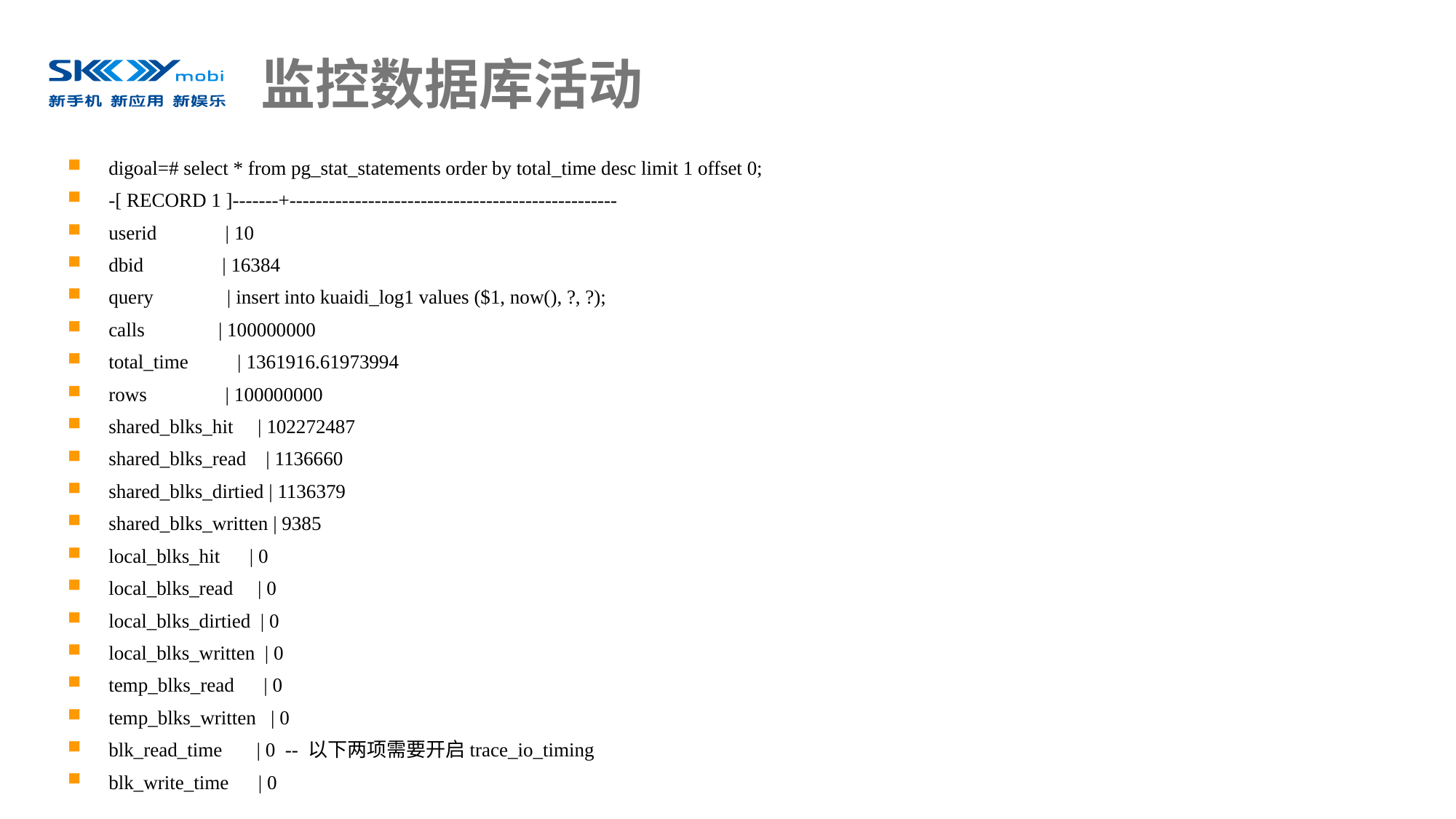

# 监控数据库活动
digoal=# select * from pg_stat_statements order by total_time desc limit 1 offset 0;
-[ RECORD 1 ]-------+--------------------------------------------------
userid              | 10
dbid                | 16384
query               | insert into kuaidi_log1 values ($1, now(), ?, ?);
calls               | 100000000
total_time          | 1361916.61973994
rows                | 100000000
shared_blks_hit     | 102272487
shared_blks_read    | 1136660
shared_blks_dirtied | 1136379
shared_blks_written | 9385
local_blks_hit      | 0
local_blks_read     | 0
local_blks_dirtied  | 0
local_blks_written  | 0
temp_blks_read      | 0
temp_blks_written   | 0
blk_read_time       | 0  -- 以下两项需要开启trace_io_timing
blk_write_time      | 0